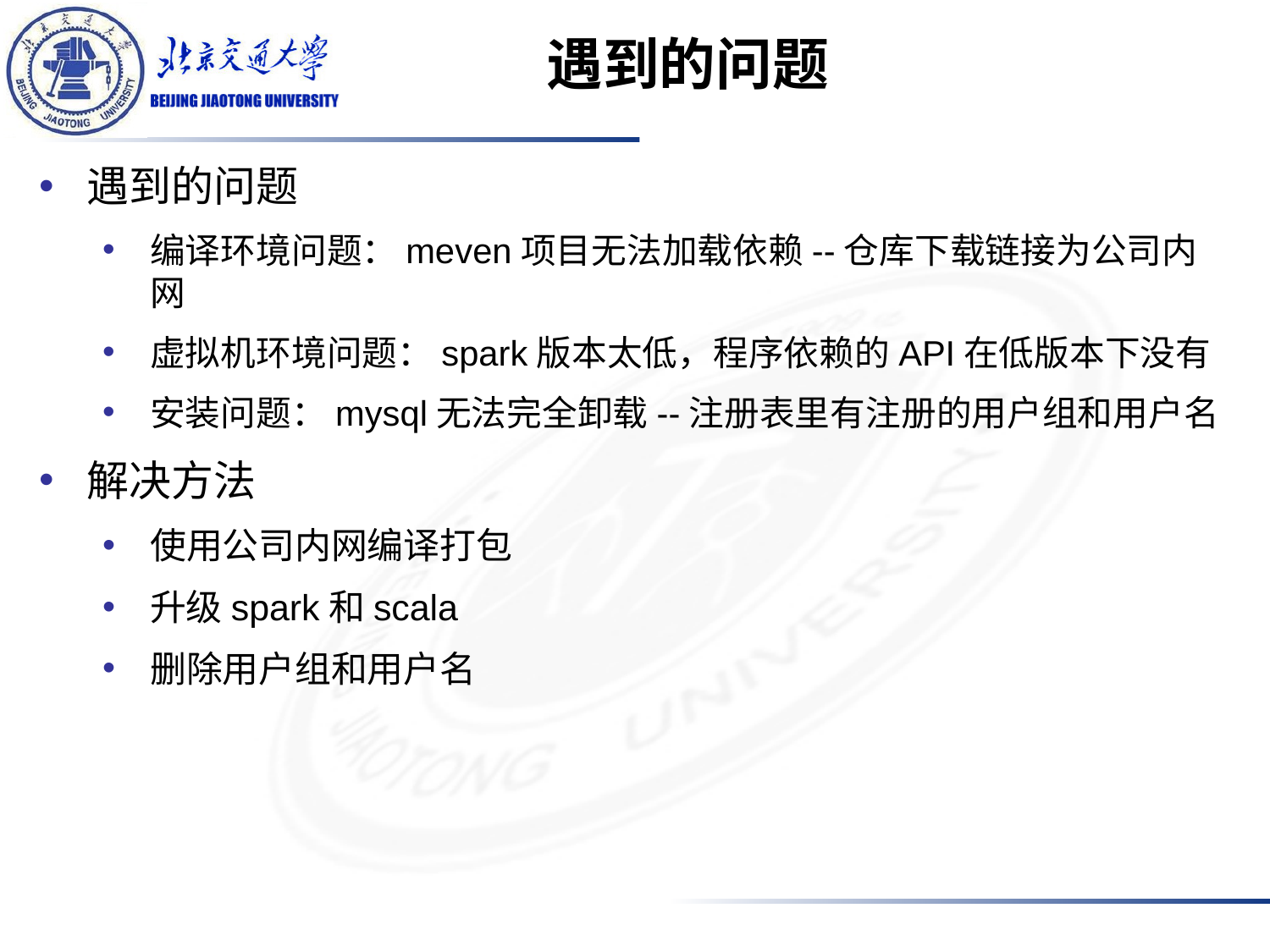

# 遇到的问题
遇到的问题
编译环境问题：meven项目无法加载依赖--仓库下载链接为公司内网
虚拟机环境问题：spark版本太低，程序依赖的API在低版本下没有
安装问题：mysql无法完全卸载--注册表里有注册的用户组和用户名
解决方法
使用公司内网编译打包
升级spark和scala
删除用户组和用户名